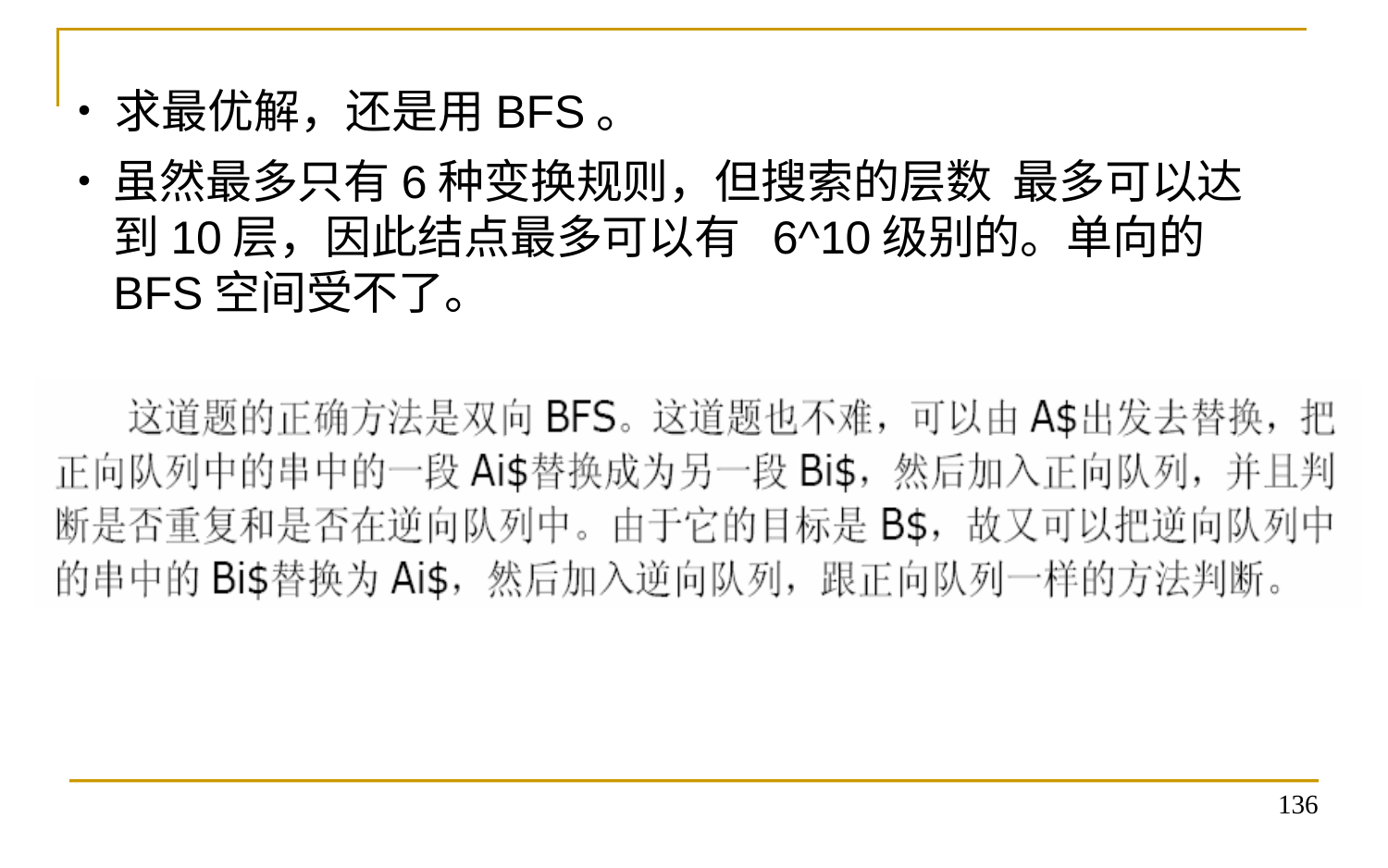

•	求最优解，还是用BFS。
•	虽然最多只有6种变换规则，但搜索的层数  最多可以达到10层，因此结点最多可以有  6^10级别的。单向的BFS空间受不了。

136